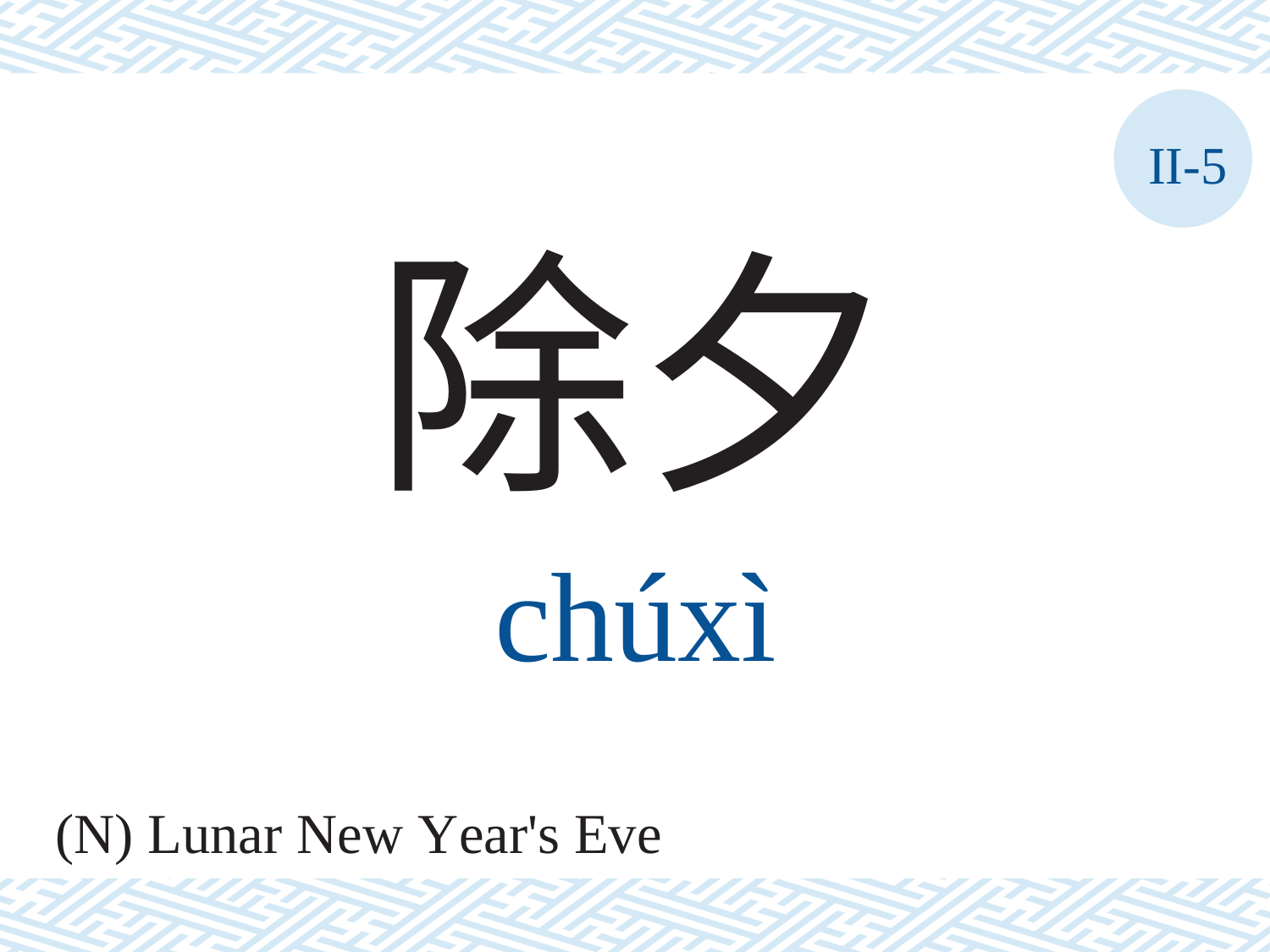

II-5
除夕
chúxì
(N) Lunar New Year's Eve